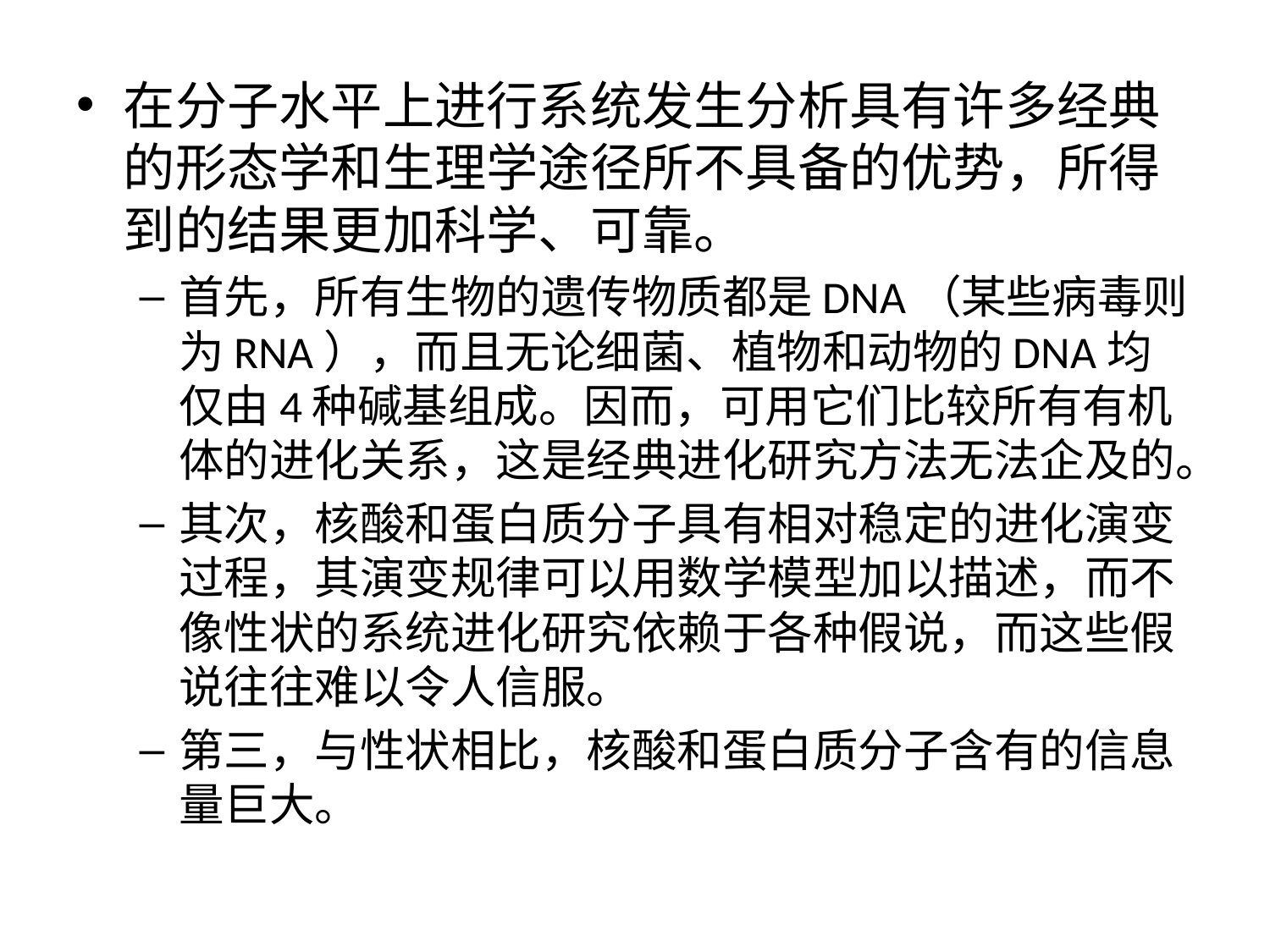

在分子水平上进行系统发生分析具有许多经典的形态学和生理学途径所不具备的优势，所得到的结果更加科学、可靠。
首先，所有生物的遗传物质都是DNA（某些病毒则为RNA），而且无论细菌、植物和动物的DNA均仅由4种碱基组成。因而，可用它们比较所有有机体的进化关系，这是经典进化研究方法无法企及的。
其次，核酸和蛋白质分子具有相对稳定的进化演变过程，其演变规律可以用数学模型加以描述，而不像性状的系统进化研究依赖于各种假说，而这些假说往往难以令人信服。
第三，与性状相比，核酸和蛋白质分子含有的信息量巨大。